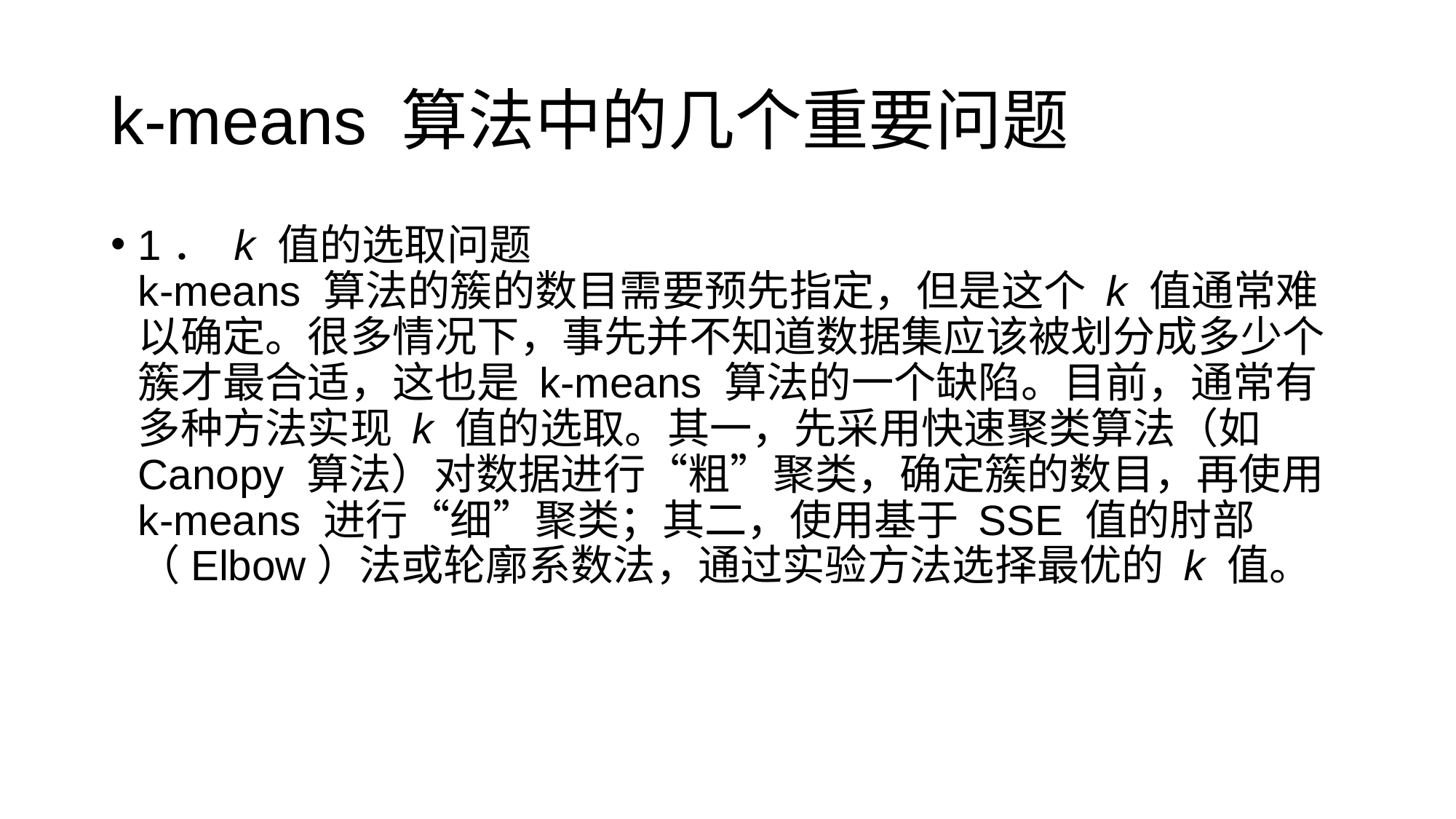

# k-means 算法中的几个重要问题
1． k 值的选取问题
k-means 算法的簇的数目需要预先指定，但是这个 k 值通常难以确定。很多情况下，事先并不知道数据集应该被划分成多少个簇才最合适，这也是 k-means 算法的一个缺陷。目前，通常有多种方法实现 k 值的选取。其一，先采用快速聚类算法（如 Canopy 算法）对数据进行“粗”聚类，确定簇的数目，再使用 k-means 进行“细”聚类；其二，使用基于 SSE 值的肘部（Elbow）法或轮廓系数法，通过实验方法选择最优的 k 值。